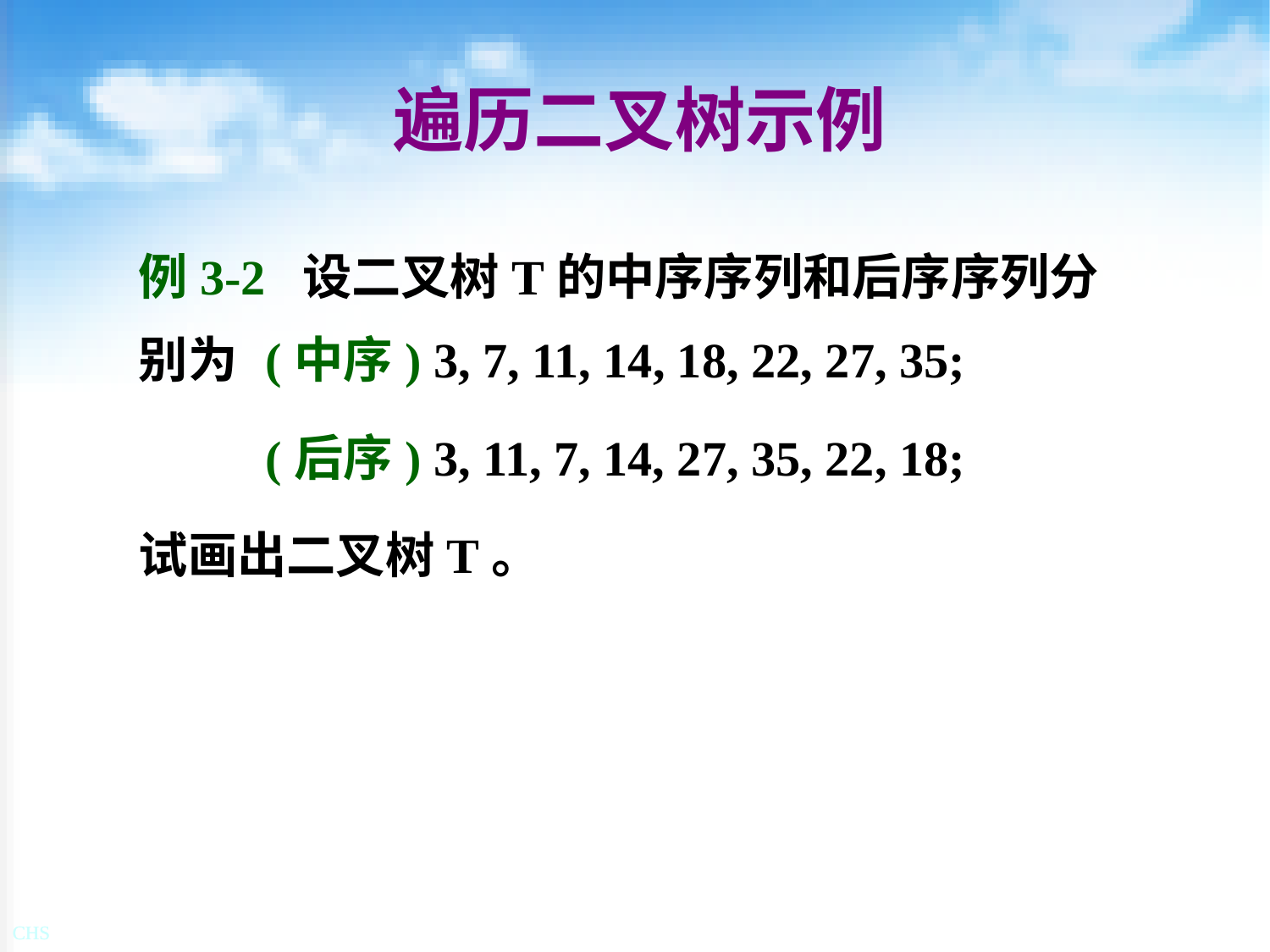

# 遍历二叉树示例
例3-2  设二叉树T的中序序列和后序序列分别为	(中序) 3, 7, 11, 14, 18, 22, 27, 35;
	(后序) 3, 11, 7, 14, 27, 35, 22, 18;
试画出二叉树T。
67